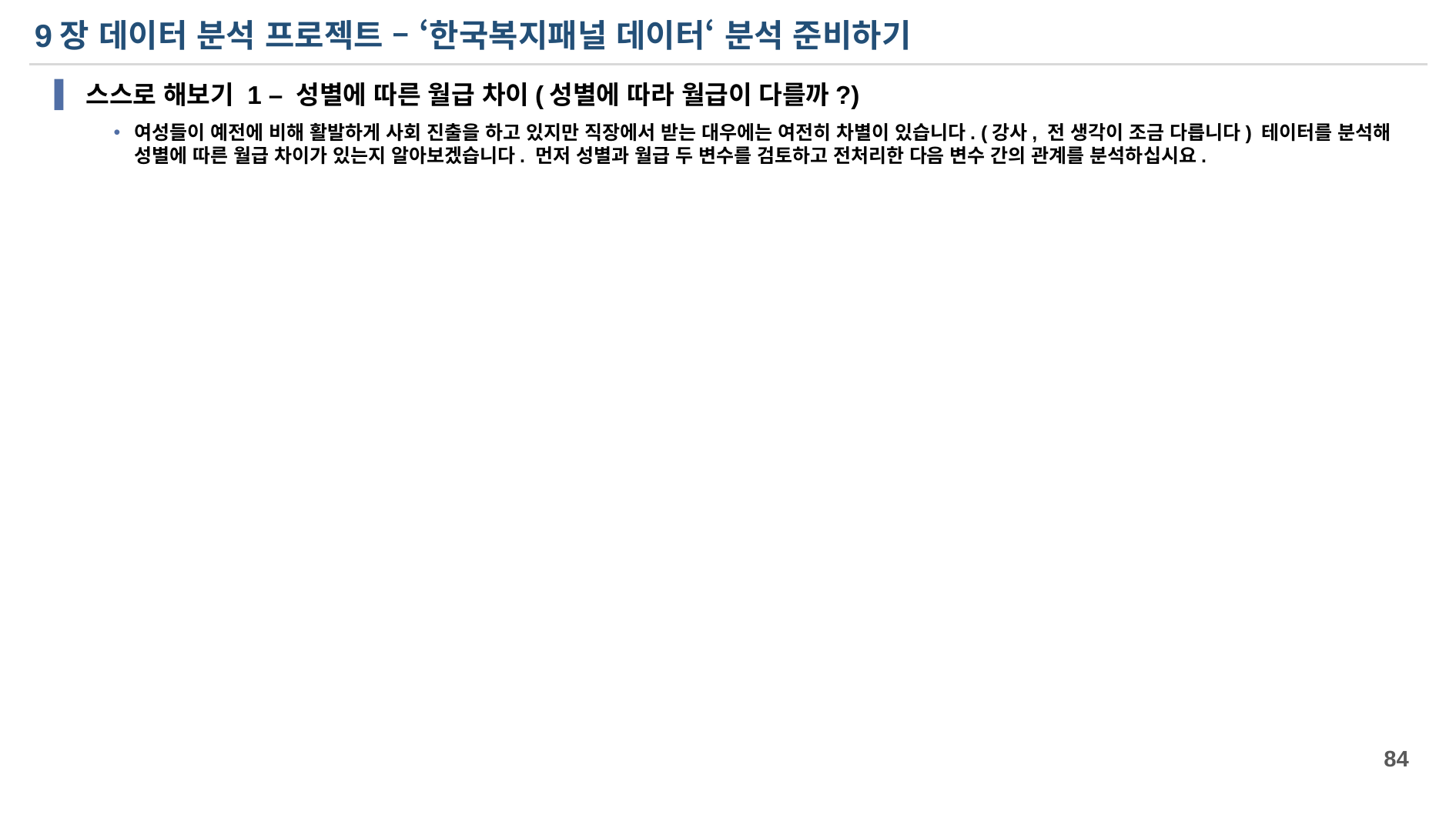

# 9장 데이터 분석 프로젝트 – ‘한국복지패널 데이터‘ 분석 준비하기
스스로 해보기 1 – 성별에 따른 월급 차이(성별에 따라 월급이 다를까?)
여성들이 예전에 비해 활발하게 사회 진출을 하고 있지만 직장에서 받는 대우에는 여전히 차별이 있습니다. (강사, 전 생각이 조금 다릅니다) 테이터를 분석해 성별에 따른 월급 차이가 있는지 알아보겠습니다. 먼저 성별과 월급 두 변수를 검토하고 전처리한 다음 변수 간의 관계를 분석하십시요.

84